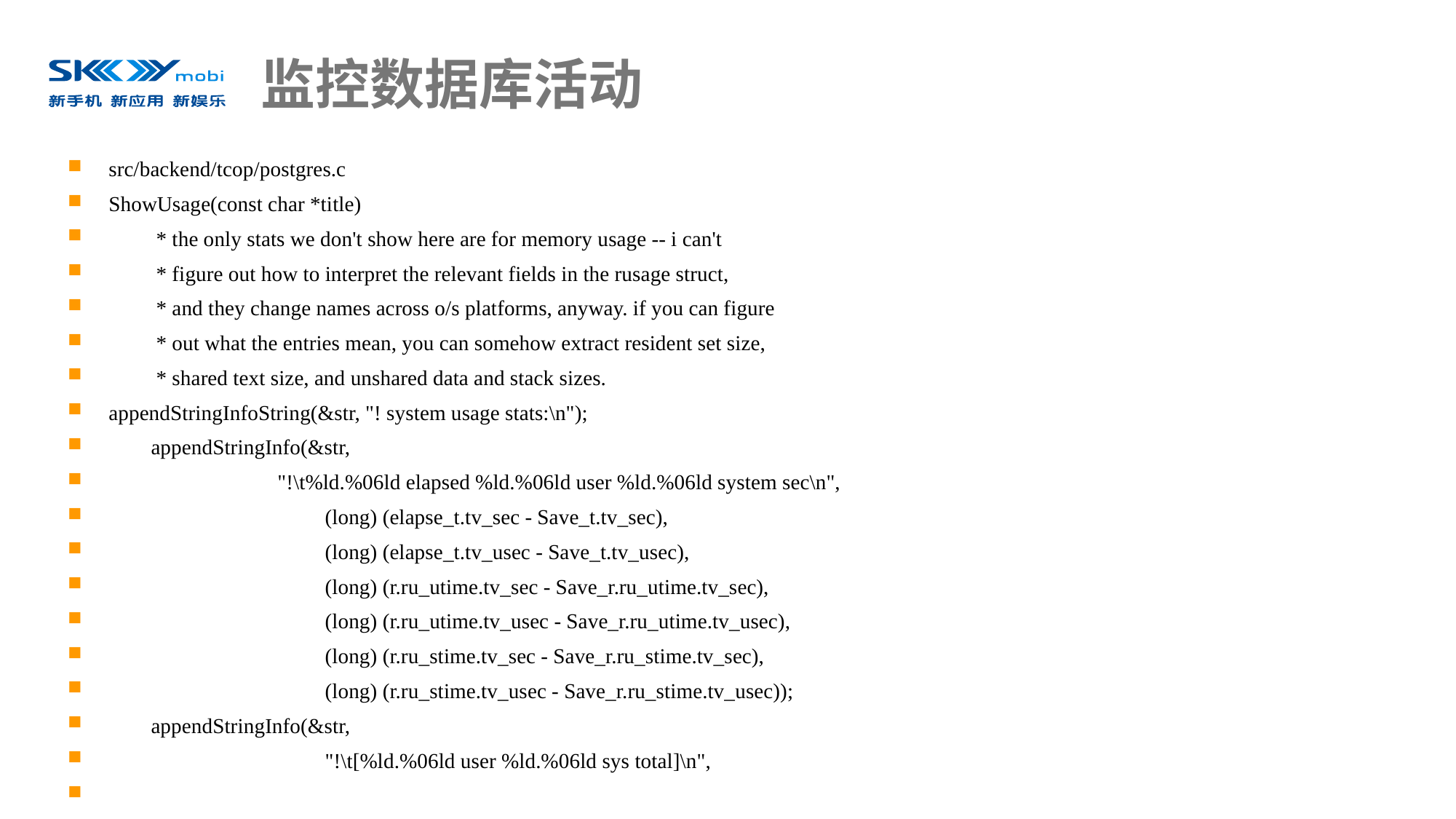

# 监控数据库活动
src/backend/tcop/postgres.c
ShowUsage(const char *title)
         * the only stats we don't show here are for memory usage -- i can't
         * figure out how to interpret the relevant fields in the rusage struct,
         * and they change names across o/s platforms, anyway. if you can figure
         * out what the entries mean, you can somehow extract resident set size,
         * shared text size, and unshared data and stack sizes.
appendStringInfoString(&str, "! system usage stats:\n");
        appendStringInfo(&str,
                                "!\t%ld.%06ld elapsed %ld.%06ld user %ld.%06ld system sec\n",
                                         (long) (elapse_t.tv_sec - Save_t.tv_sec),
                                         (long) (elapse_t.tv_usec - Save_t.tv_usec),
                                         (long) (r.ru_utime.tv_sec - Save_r.ru_utime.tv_sec),
                                         (long) (r.ru_utime.tv_usec - Save_r.ru_utime.tv_usec),
                                         (long) (r.ru_stime.tv_sec - Save_r.ru_stime.tv_sec),
                                         (long) (r.ru_stime.tv_usec - Save_r.ru_stime.tv_usec));
        appendStringInfo(&str,
                                         "!\t[%ld.%06ld user %ld.%06ld sys total]\n",